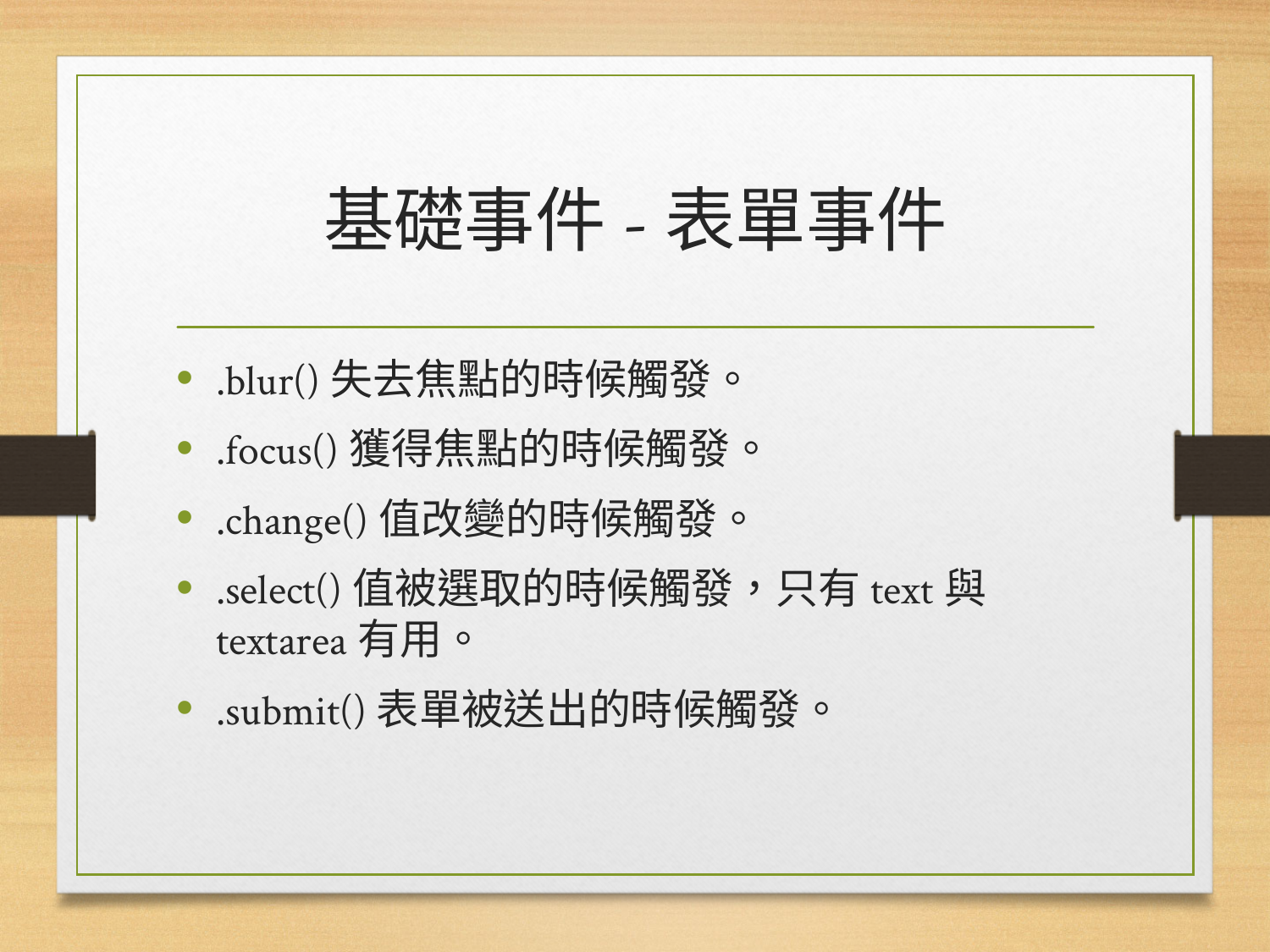

# 基礎事件-表單事件
.blur()失去焦點的時候觸發。
.focus()獲得焦點的時候觸發。
.change()值改變的時候觸發。
.select()值被選取的時候觸發，只有text與textarea有用。
.submit()表單被送出的時候觸發。